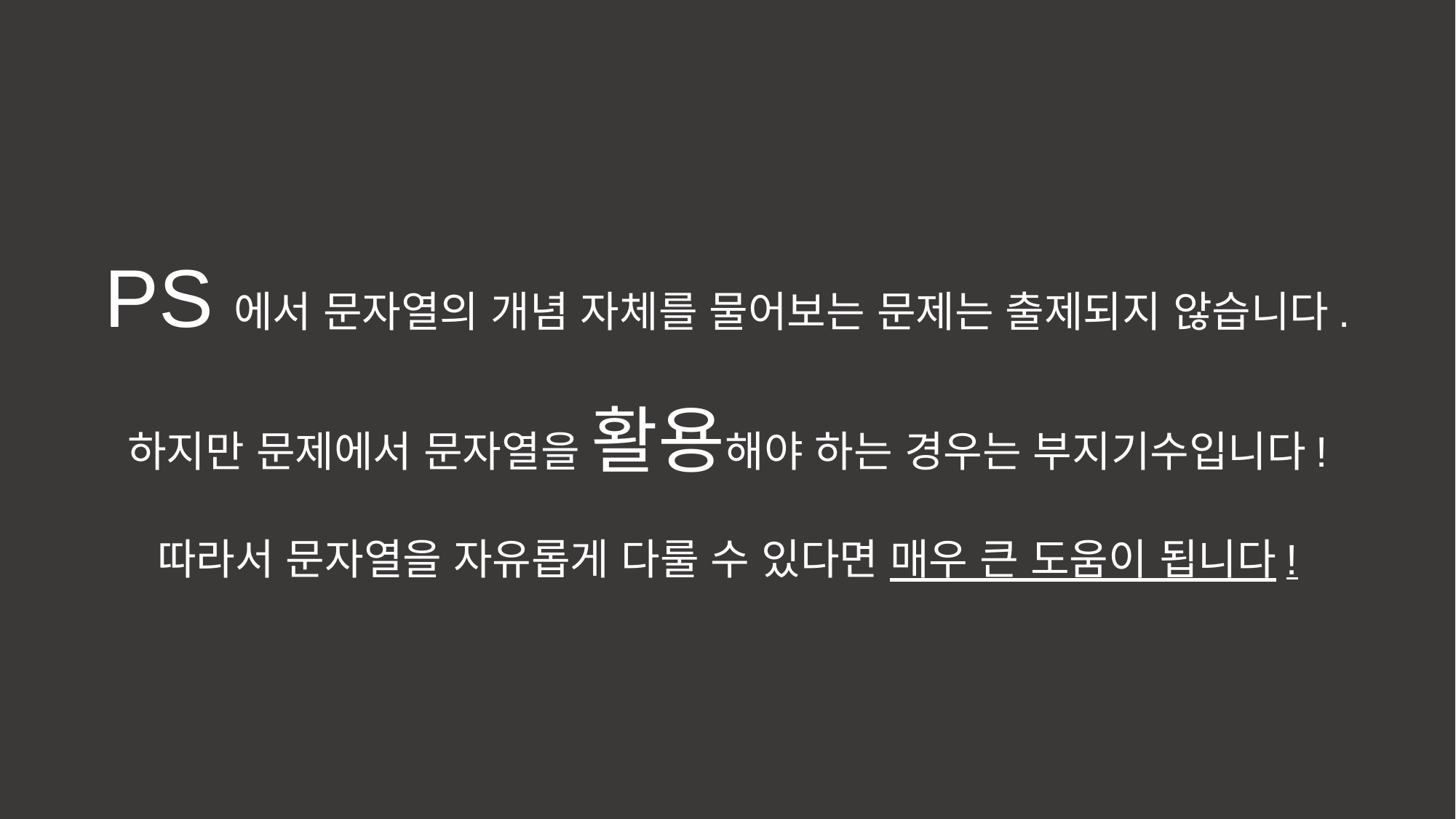

PS에서 문자열의 개념 자체를 물어보는 문제는 출제되지 않습니다.

하지만 문제에서 문자열을 활용해야 하는 경우는 부지기수입니다!

따라서 문자열을 자유롭게 다룰 수 있다면 매우 큰 도움이 됩니다!